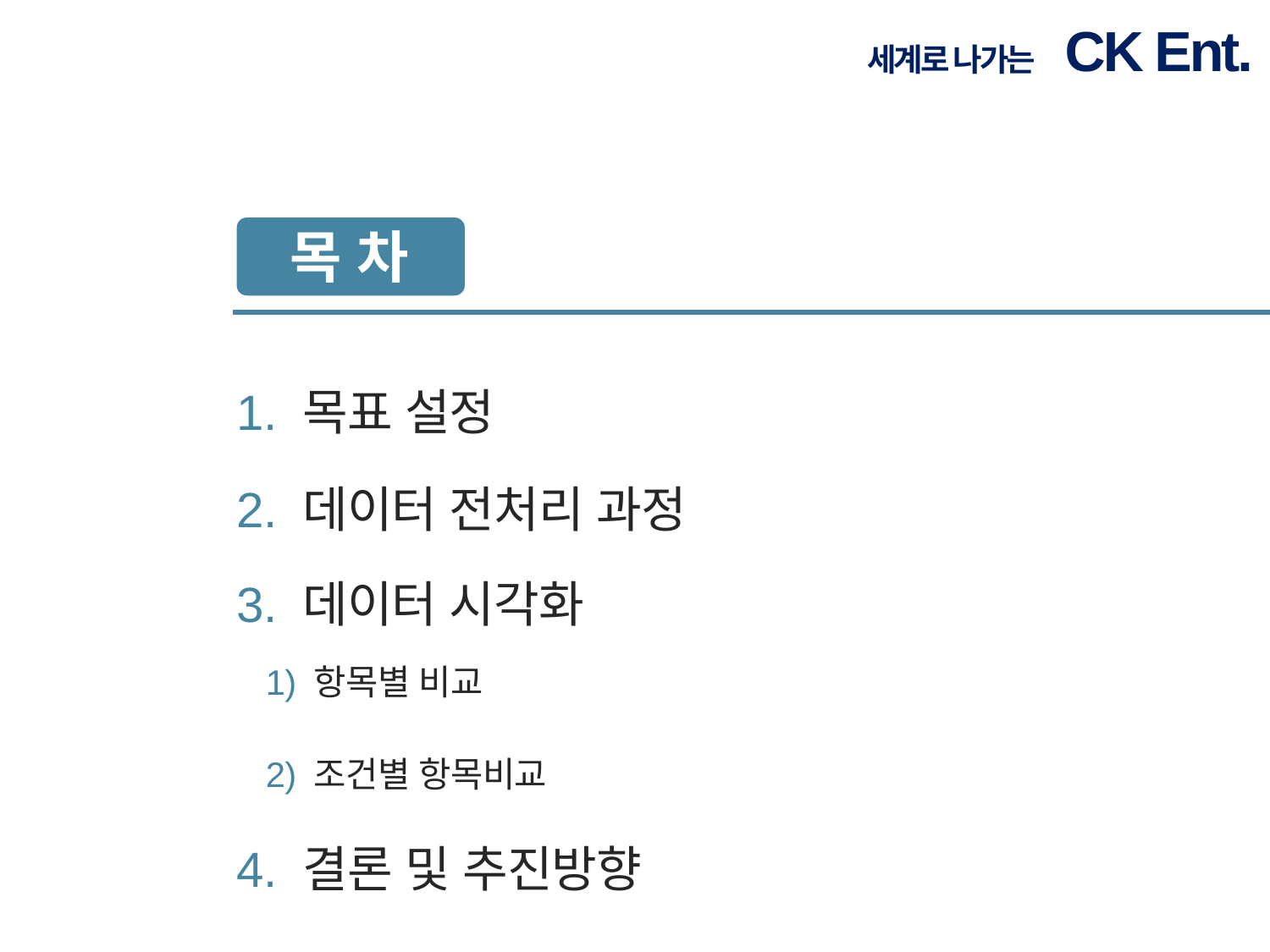

세계로 나가는 CK Ent.
목 차

1. 목표 설정
2. 데이터 전처리 과정
3. 데이터 시각화
  1) 항목별 비교
  2) 조건별 항목비교
4. 결론 및 추진방향